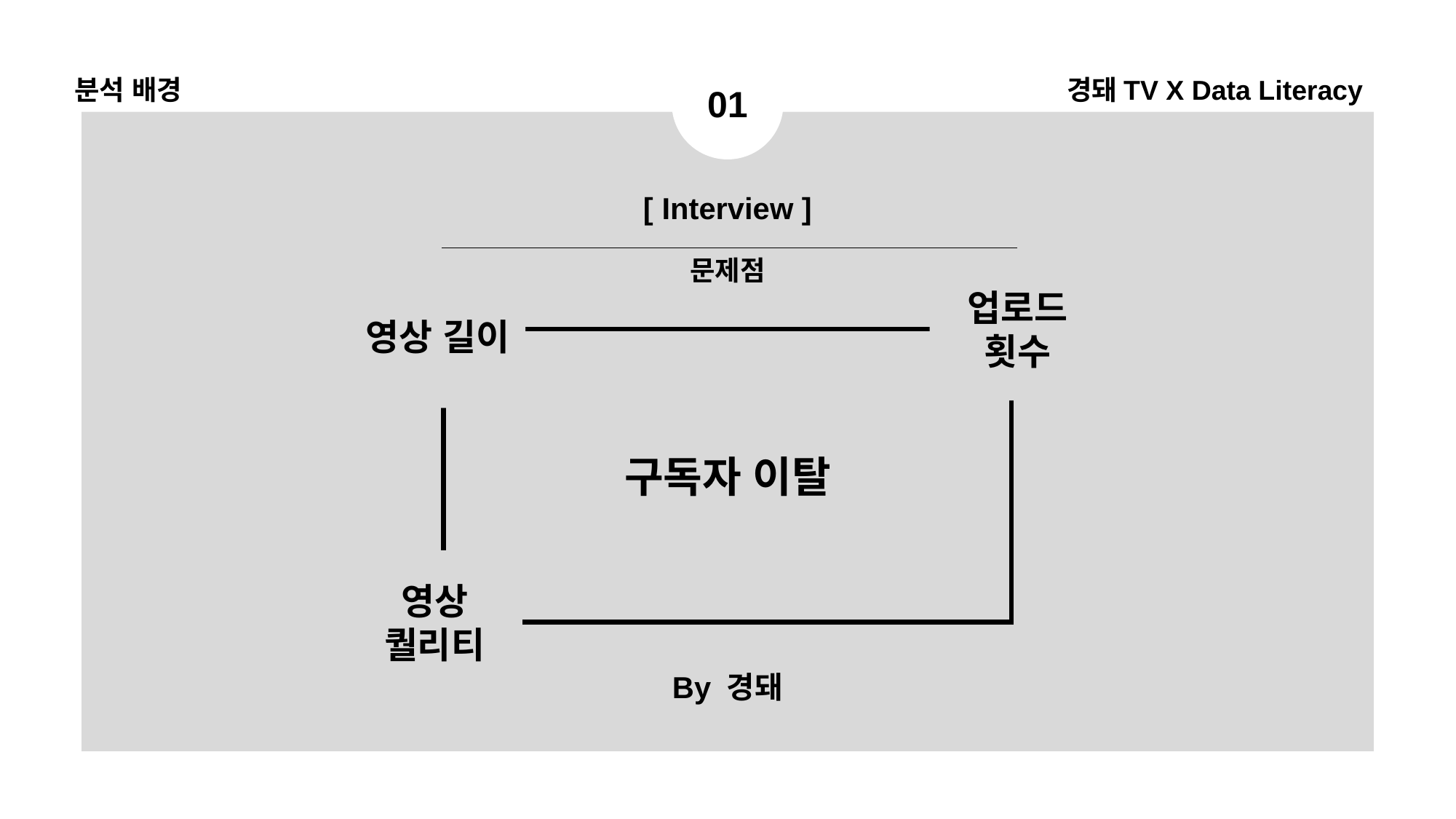

01
분석 배경
경돼TV X Data Literacy
[ Interview ]
문제점
업로드 횟수
영상 길이
구독자 이탈
영상 퀄리티
By 경돼